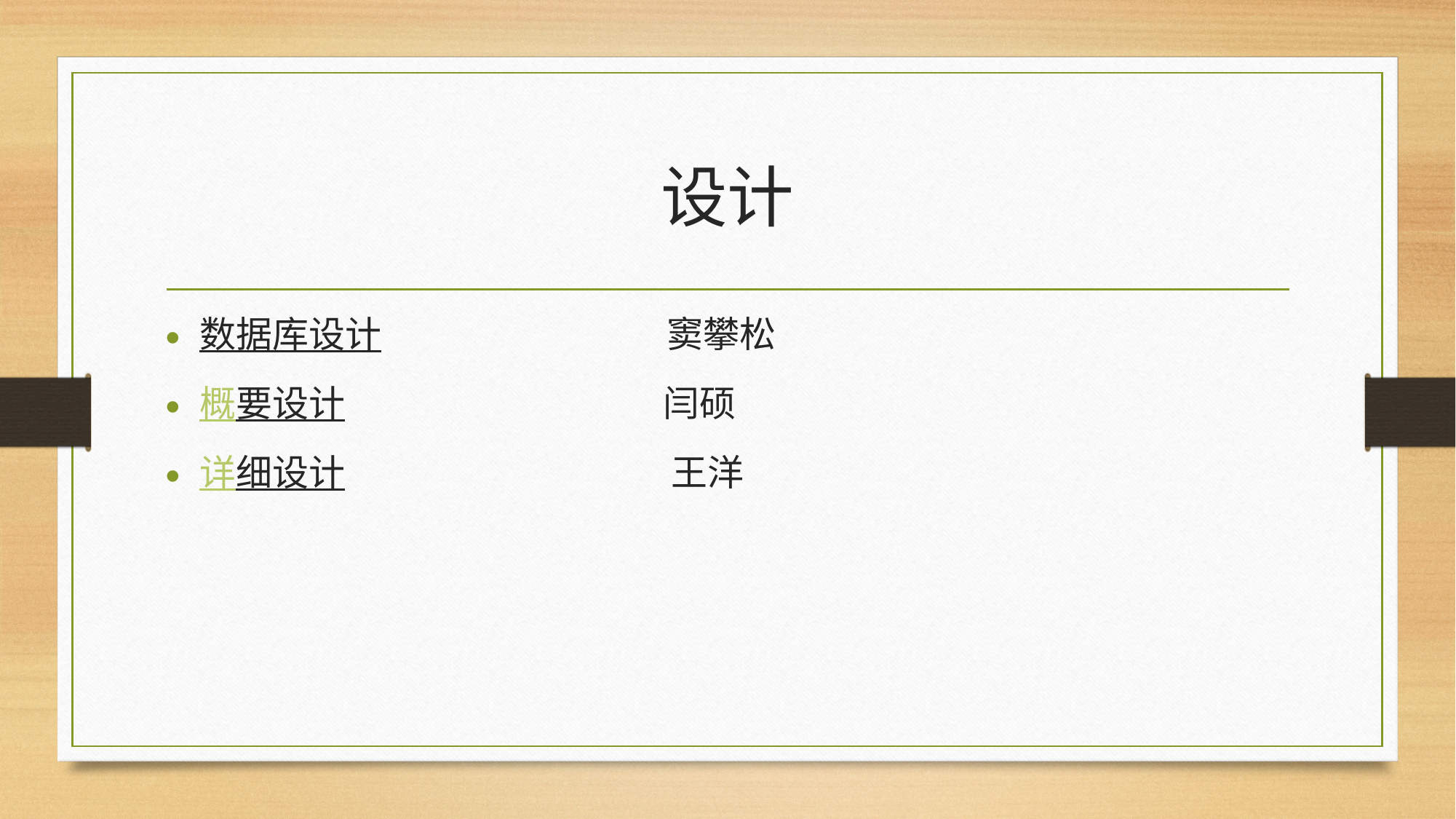

# 设计
数据库设计                                   窦攀松
概要设计                                       闫硕
详细设计                                        王洋